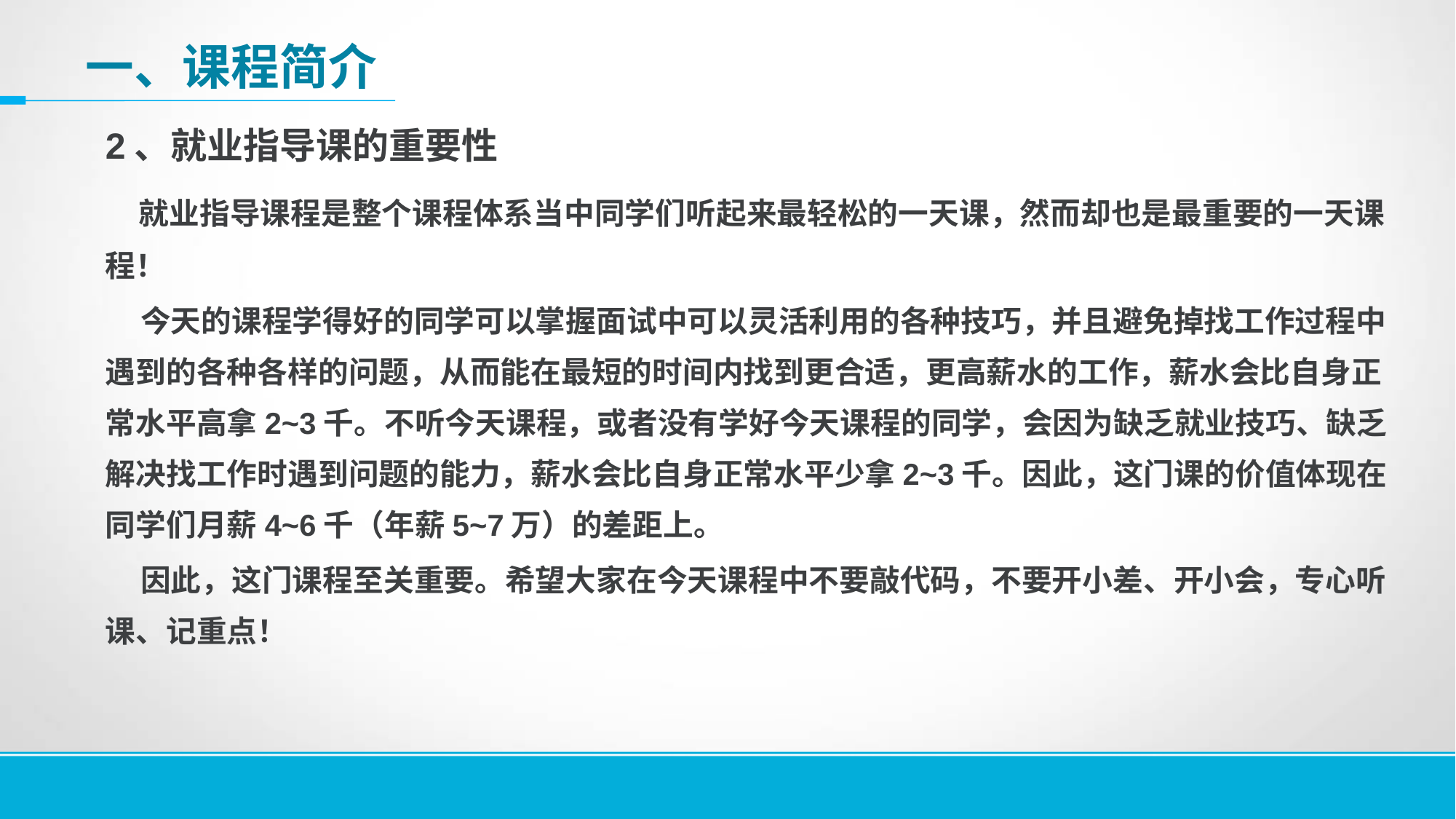

# 一、课程简介
2、就业指导课的重要性
   就业指导课程是整个课程体系当中同学们听起来最轻松的一天课，然而却也是最重要的一天课程！
    今天的课程学得好的同学可以掌握面试中可以灵活利用的各种技巧，并且避免掉找工作过程中遇到的各种各样的问题，从而能在最短的时间内找到更合适，更高薪水的工作，薪水会比自身正常水平高拿2~3千。不听今天课程，或者没有学好今天课程的同学，会因为缺乏就业技巧、缺乏解决找工作时遇到问题的能力，薪水会比自身正常水平少拿2~3千。因此，这门课的价值体现在同学们月薪4~6千（年薪5~7万）的差距上。
    因此，这门课程至关重要。希望大家在今天课程中不要敲代码，不要开小差、开小会，专心听课、记重点！